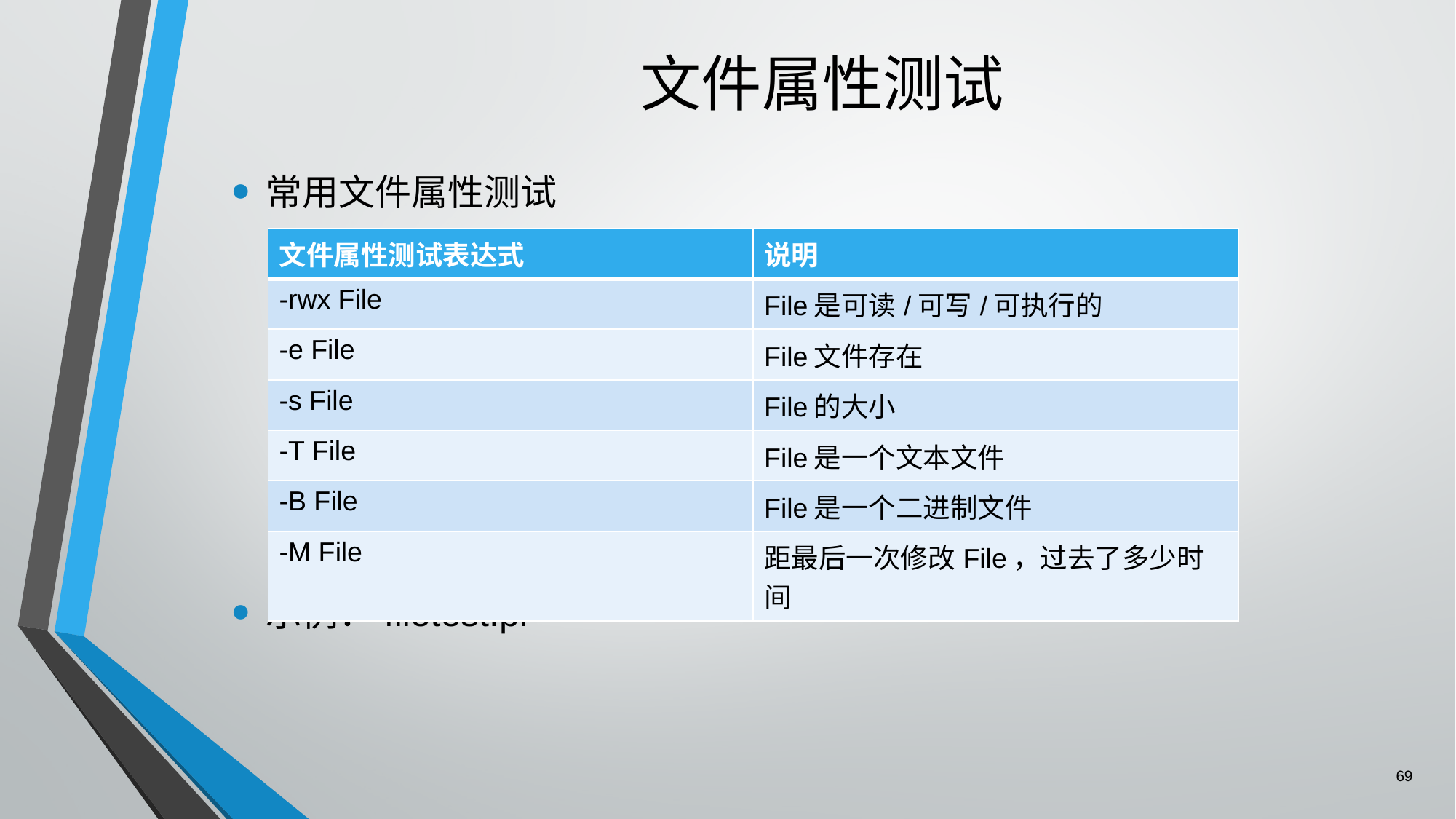

# 文件属性测试
常用文件属性测试

示例：filetest.pl
| 文件属性测试表达式 | 说明 |
| --- | --- |
| -rwx File | File是可读/可写/可执行的 |
| -e File | File文件存在 |
| -s File | File的大小 |
| -T File | File是一个文本文件 |
| -B File | File是一个二进制文件 |
| -M File | 距最后一次修改File，过去了多少时间 |
69